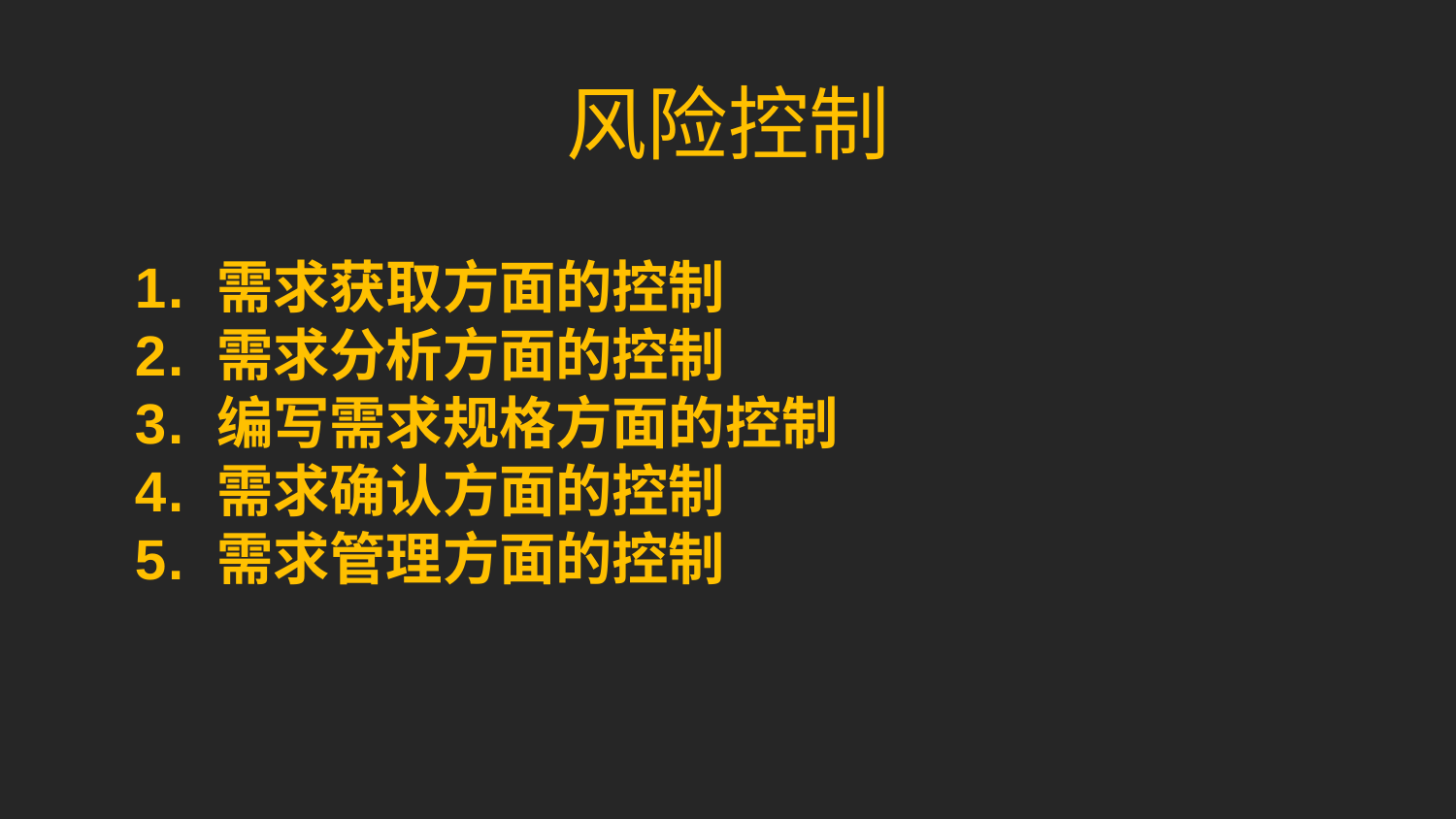

风险控制
需求获取方面的控制
需求分析方面的控制
编写需求规格方面的控制
需求确认方面的控制
需求管理方面的控制